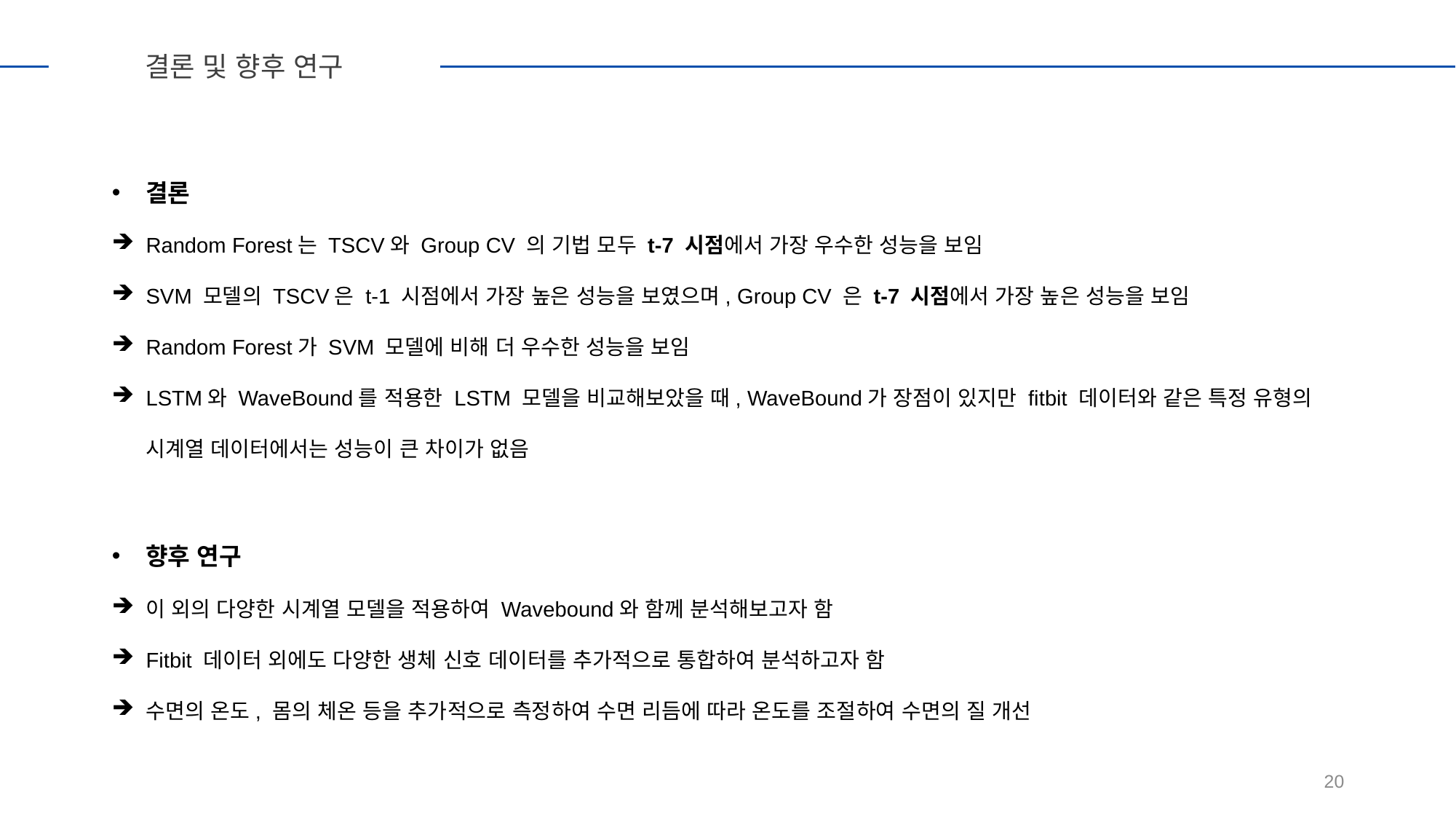

결론 및 향후 연구
결론
Random Forest는 TSCV와 Group CV 의 기법 모두 t-7 시점에서 가장 우수한 성능을 보임
SVM 모델의 TSCV은 t-1 시점에서 가장 높은 성능을 보였으며, Group CV 은 t-7 시점에서 가장 높은 성능을 보임
Random Forest가 SVM 모델에 비해 더 우수한 성능을 보임
LSTM와 WaveBound를 적용한 LSTM 모델을 비교해보았을 때, WaveBound가 장점이 있지만 fitbit 데이터와 같은 특정 유형의 시계열 데이터에서는 성능이 큰 차이가 없음

향후 연구
이 외의 다양한 시계열 모델을 적용하여 Wavebound와 함께 분석해보고자 함
Fitbit 데이터 외에도 다양한 생체 신호 데이터를 추가적으로 통합하여 분석하고자 함
수면의 온도, 몸의 체온 등을 추가적으로 측정하여 수면 리듬에 따라 온도를 조절하여 수면의 질 개선
20